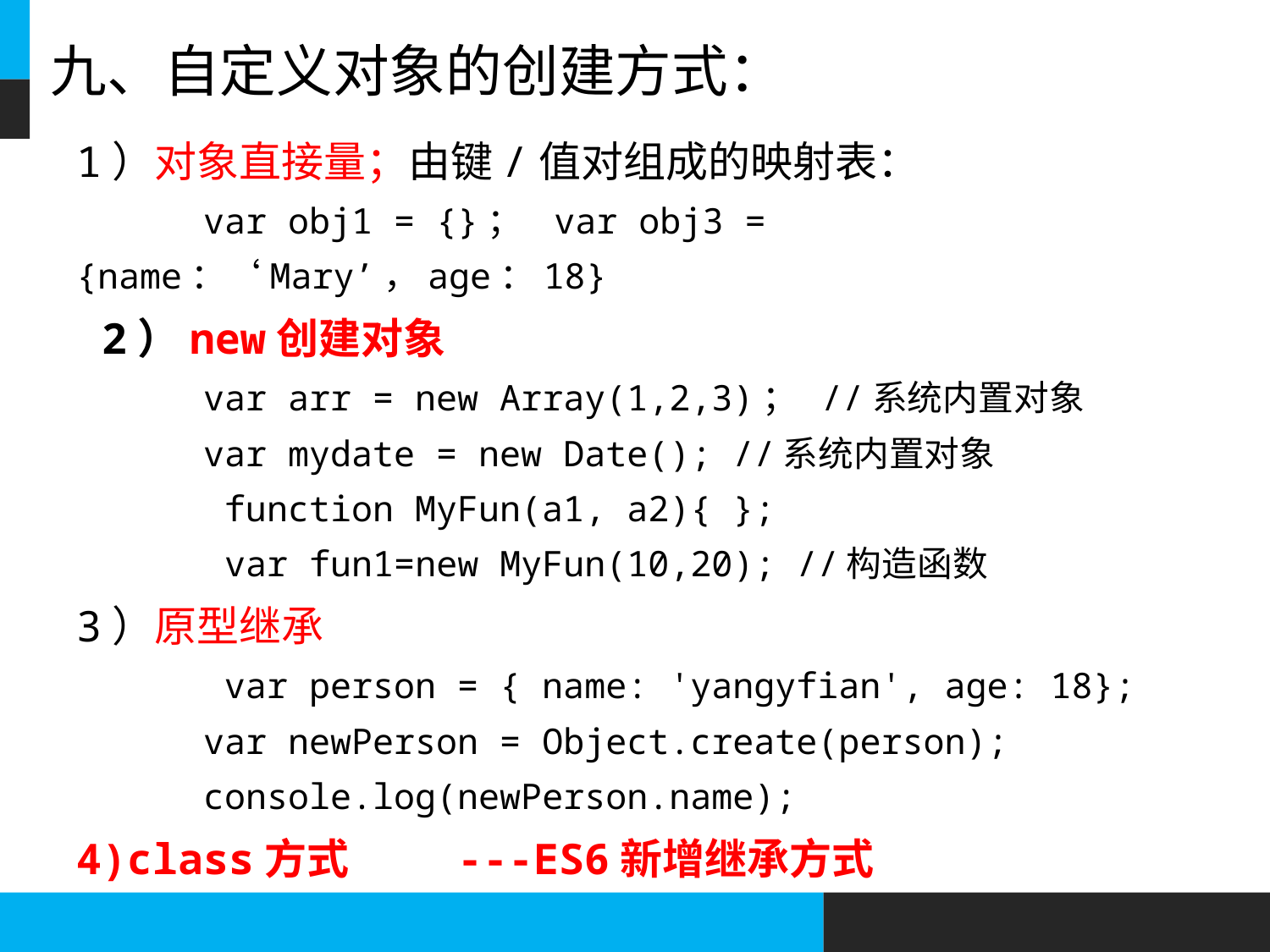

# 九、自定义对象的创建方式：
1）对象直接量；由键/值对组成的映射表：
	var obj1 = {}；   var obj3 = {name：‘Mary’，age：18}
 2）new创建对象
	var arr = new Array(1,2,3)；  //系统内置对象
	var mydate = new Date(); //系统内置对象
       function MyFun(a1, a2){ };
       var fun1=new MyFun(10,20); //构造函数
3）原型继承
       var person = { name: 'yangyfian', age: 18};
	var newPerson = Object.create(person);
	console.log(newPerson.name);
4)class方式	---ES6新增继承方式